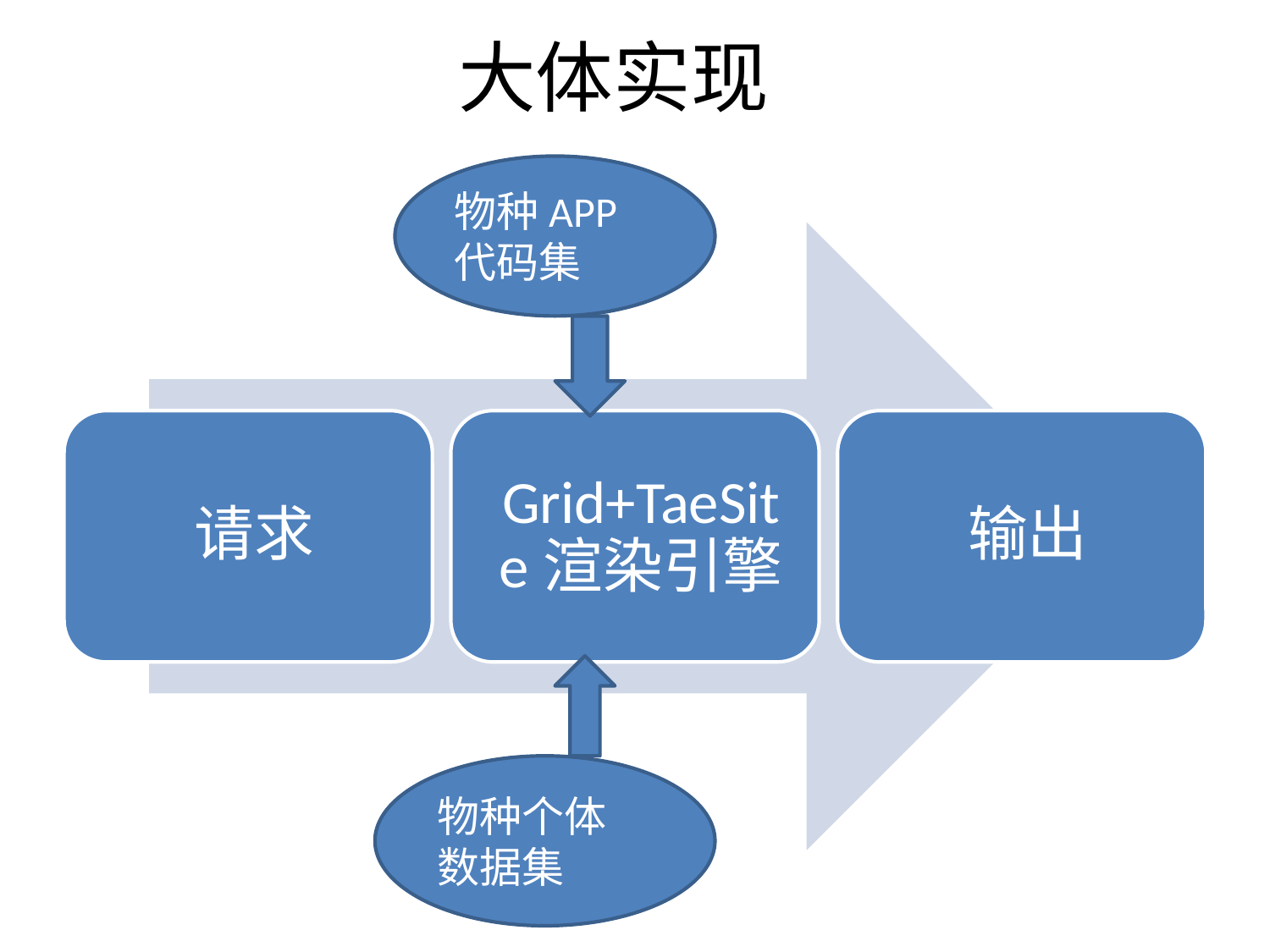

# 大体实现
物种APP
代码集
请求
Grid+TaeSite渲染引擎
输出

物种个体
数据集